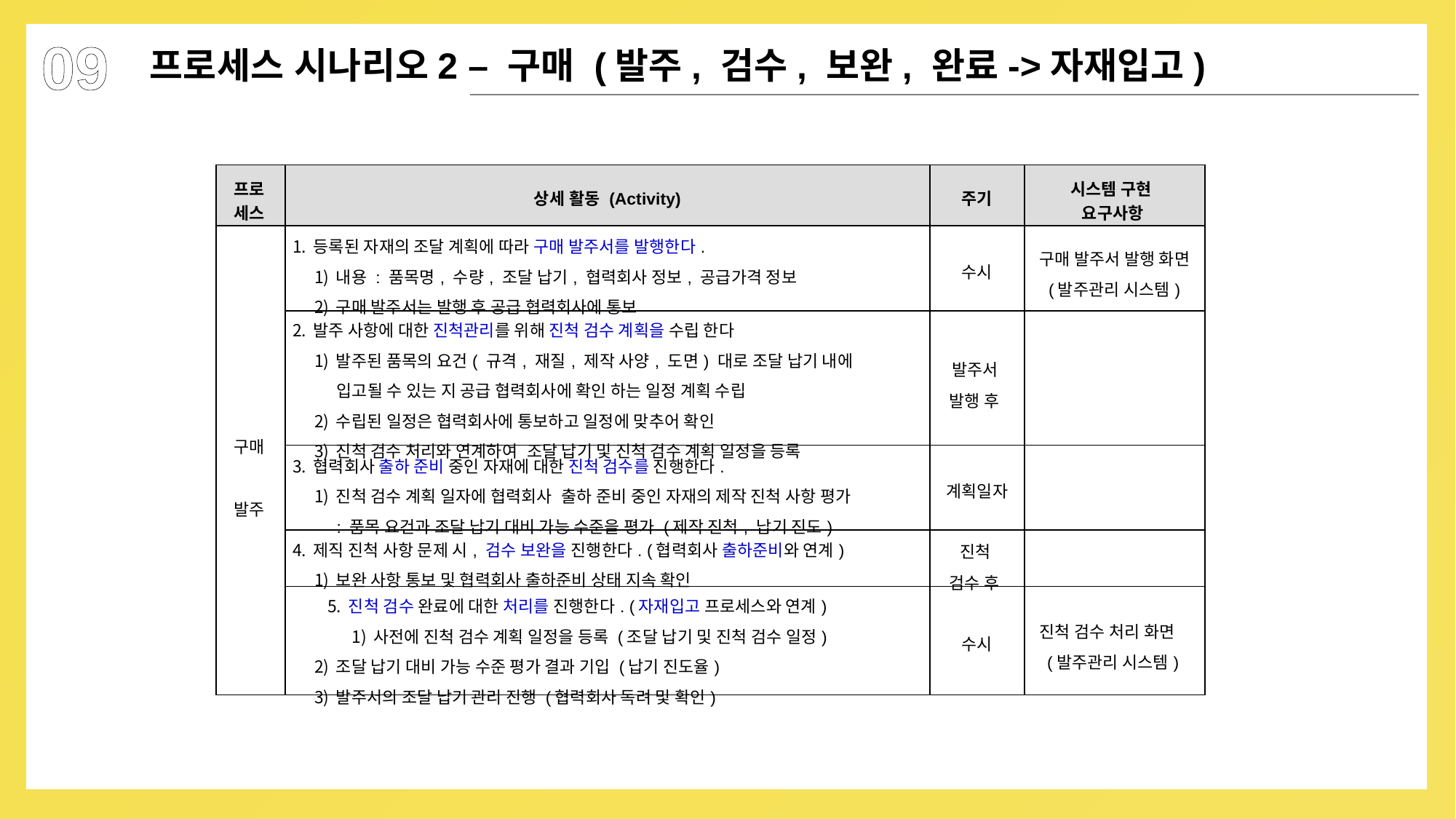

09

프로세스 시나리오2 – 구매 (발주, 검수, 보완, 완료->자재입고)
| 프로 세스 | 상세 활동 (Activity) | 주기 | 시스템 구현 요구사항 |
| --- | --- | --- | --- |
| 구매 발주 | 등록된 자재의 조달 계획에 따라 구매 발주서를 발행한다. 내용 : 품목명, 수량, 조달 납기, 협력회사 정보, 공급가격 정보 구매 발주서는 발행 후 공급 협력회사에 통보 | 수시 | 구매 발주서 발행 화면 (발주관리 시스템) |
|  | 발주 사항에 대한 진척관리를 위해 진척 검수 계획을 수립 한다 발주된 품목의 요건( 규격, 재질, 제작 사양, 도면) 대로 조달 납기 내에 입고될 수 있는 지 공급 협력회사에 확인 하는 일정 계획 수립 수립된 일정은 협력회사에 통보하고 일정에 맞추어 확인 진척 검수 처리와 연계하여 조달 납기 및 진척 검수 계획 일정을 등록 | 발주서 발행 후 |  |
|  | 협력회사 출하 준비 중인 자재에 대한 진척 검수를 진행한다. 진척 검수 계획 일자에 협력회사 출하 준비 중인 자재의 제작 진척 사항 평가 : 품목 요건과 조달 납기 대비 가능 수준을 평가 (제작 진척, 납기 진도) | 계획일자 |  |
|  | 제직 진척 사항 문제 시, 검수 보완을 진행한다. (협력회사 출하준비와 연계) 보완 사항 통보 및 협력회사 출하준비 상태 지속 확인 | 진척 검수 후 |  |
|  | 진척 검수 완료에 대한 처리를 진행한다. (자재입고 프로세스와 연계) 사전에 진척 검수 계획 일정을 등록 (조달 납기 및 진척 검수 일정) 조달 납기 대비 가능 수준 평가 결과 기입 (납기 진도율) 발주서의 조달 납기 관리 진행 (협력회사 독려 및 확인) | 수시 | 진척 검수 처리 화면 (발주관리 시스템) |